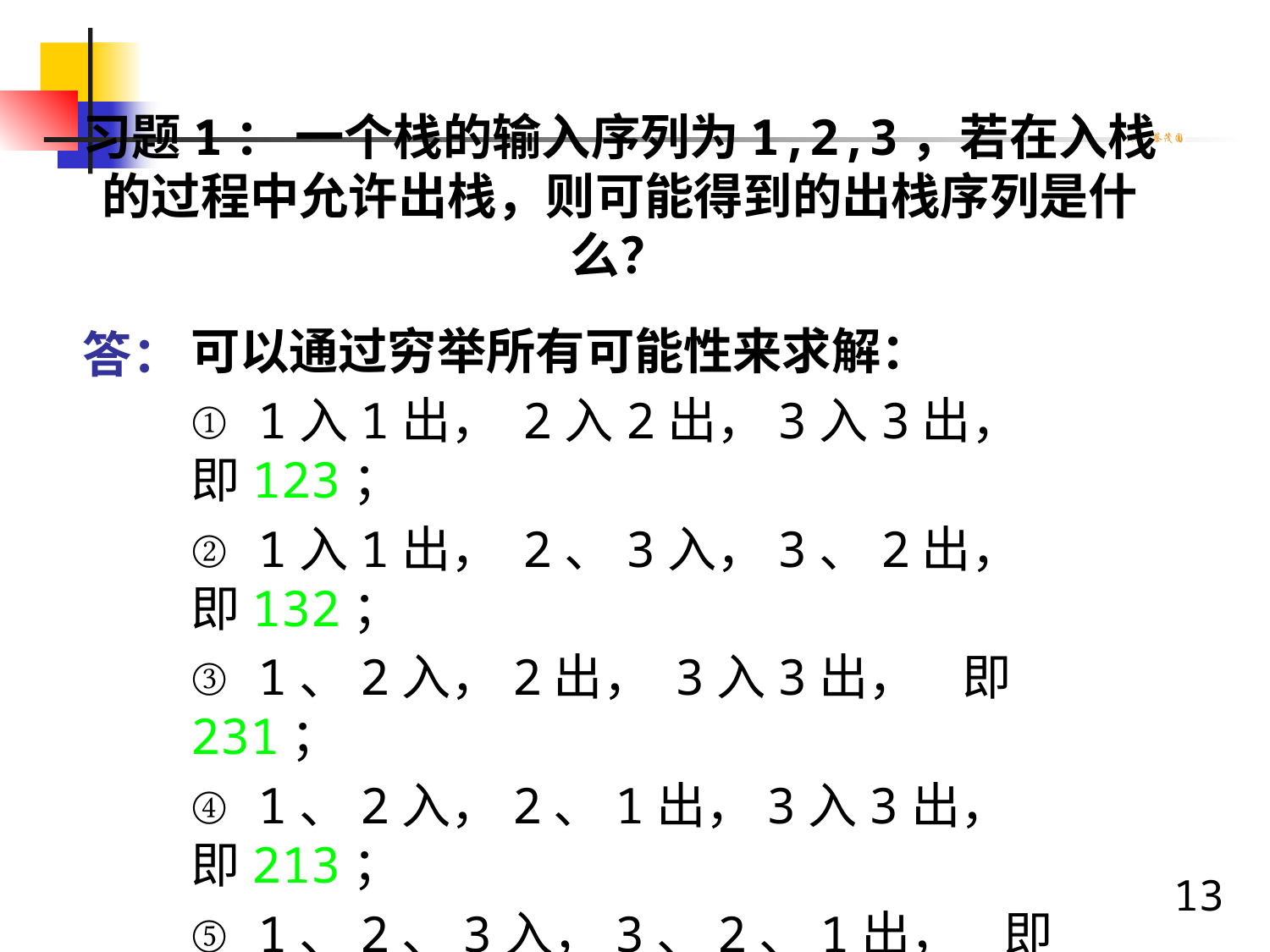

# 习题1： 一个栈的输入序列为1,2,3，若在入栈的过程中允许出栈，则可能得到的出栈序列是什么？
可以通过穷举所有可能性来求解：
① 1入1出， 2入2出，3入3出， 即123；
② 1入1出， 2、3入，3、2出， 即132；
③ 1、2入，2出， 3入3出，    即231；
④ 1、2入，2、1出，3入3出，  即213；
⑤ 1、2、3入，3、2、1出，    即321；
合计有5种可能性。(只有312是非法的)
答：
13